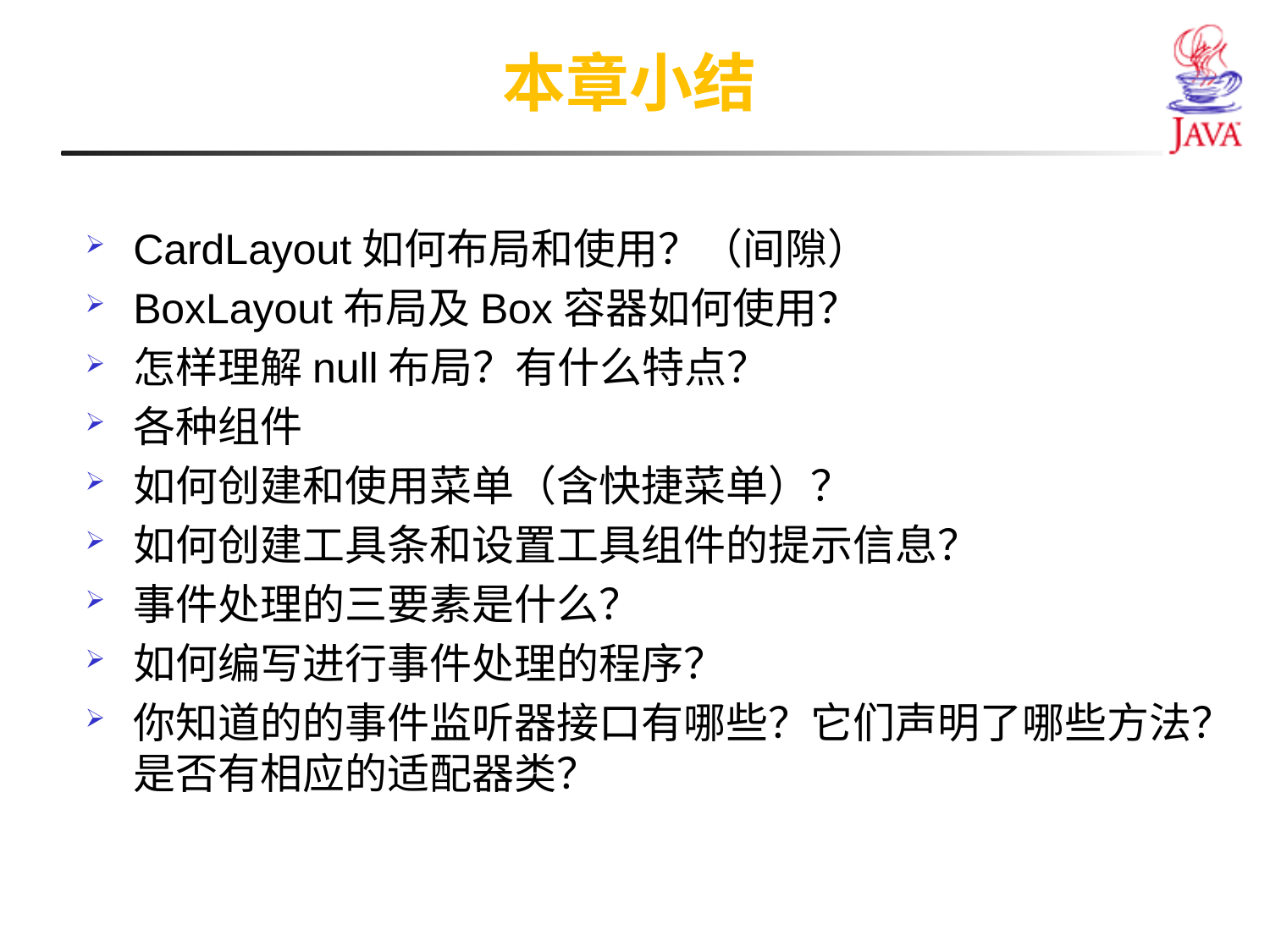

本章小结
CardLayout如何布局和使用？（间隙）
BoxLayout布局及Box容器如何使用？
怎样理解null布局？有什么特点？
各种组件
如何创建和使用菜单（含快捷菜单）？
如何创建工具条和设置工具组件的提示信息？
事件处理的三要素是什么？
如何编写进行事件处理的程序？
你知道的的事件监听器接口有哪些？它们声明了哪些方法？是否有相应的适配器类？